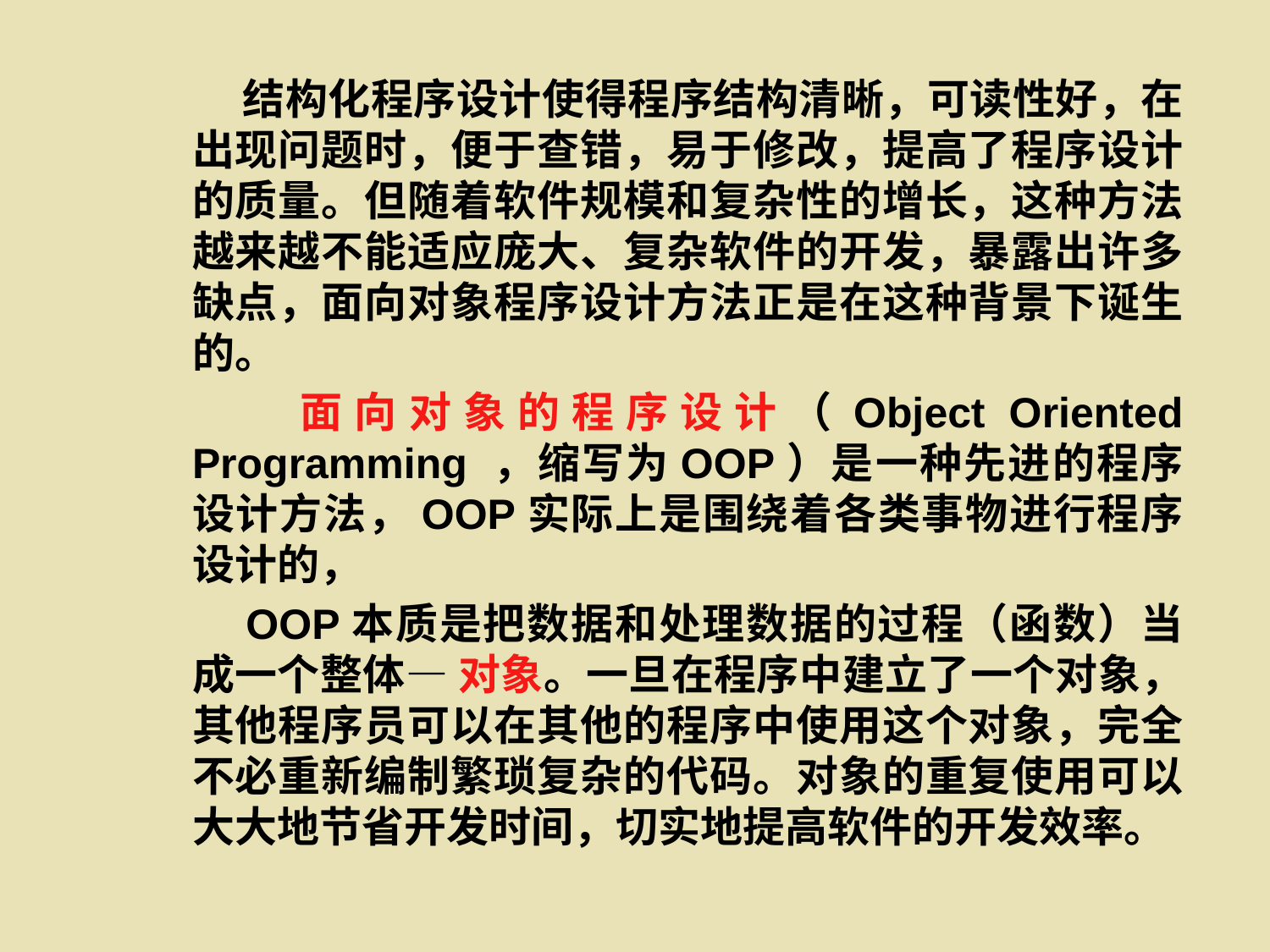

结构化程序设计使得程序结构清晰，可读性好，在出现问题时，便于查错，易于修改，提高了程序设计的质量。但随着软件规模和复杂性的增长，这种方法越来越不能适应庞大、复杂软件的开发，暴露出许多缺点，面向对象程序设计方法正是在这种背景下诞生的。
    面向对象的程序设计（Object Oriented Programming ，缩写为OOP）是一种先进的程序设计方法，OOP实际上是围绕着各类事物进行程序设计的，
    OOP本质是把数据和处理数据的过程（函数）当成一个整体— 对象。一旦在程序中建立了一个对象，其他程序员可以在其他的程序中使用这个对象，完全不必重新编制繁琐复杂的代码。对象的重复使用可以大大地节省开发时间，切实地提高软件的开发效率。